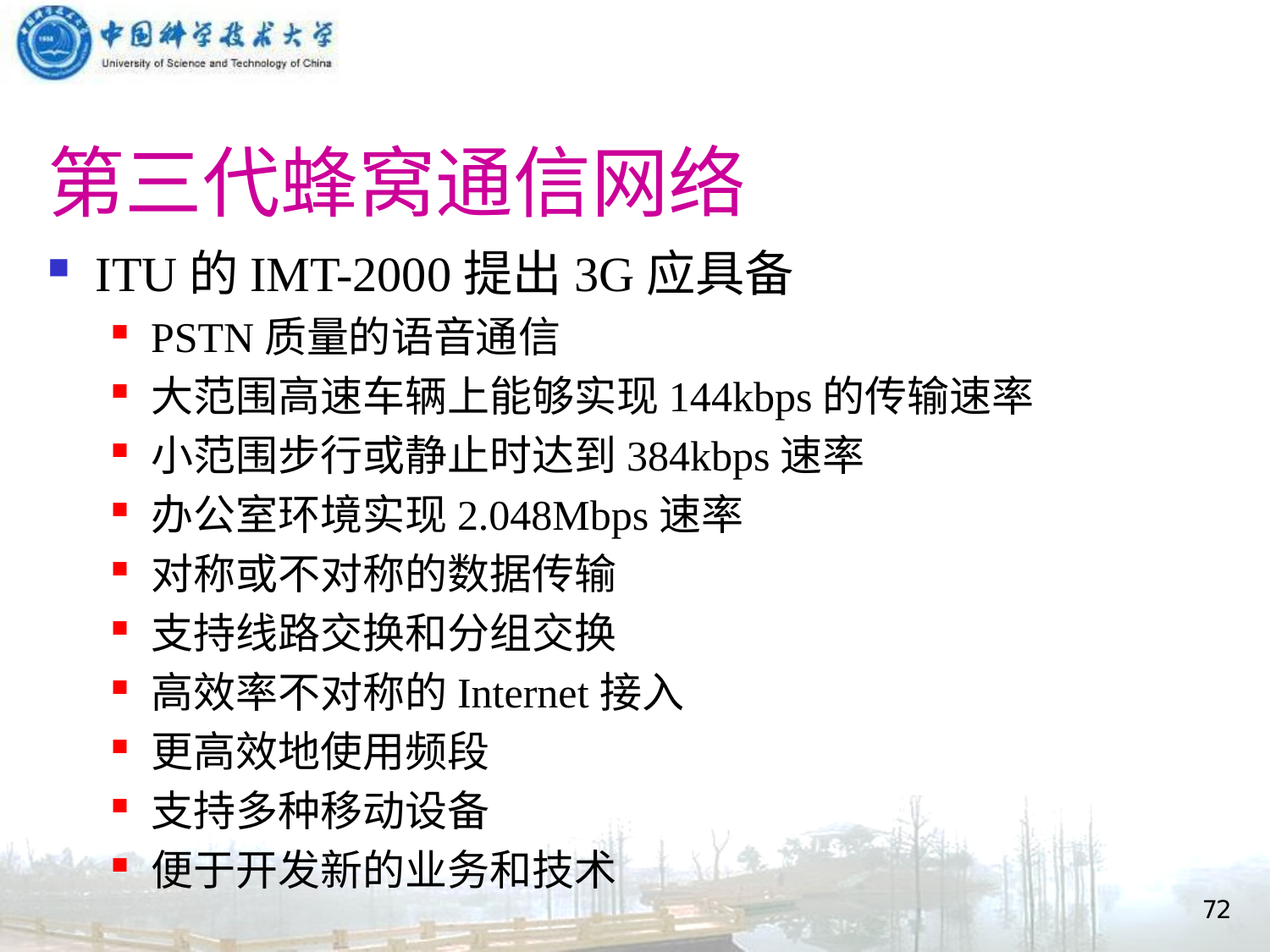

# 第三代蜂窝通信网络
ITU的IMT-2000提出3G应具备
PSTN质量的语音通信
大范围高速车辆上能够实现144kbps的传输速率
小范围步行或静止时达到384kbps速率
办公室环境实现2.048Mbps速率
对称或不对称的数据传输
支持线路交换和分组交换
高效率不对称的Internet接入
更高效地使用频段
支持多种移动设备
便于开发新的业务和技术
72